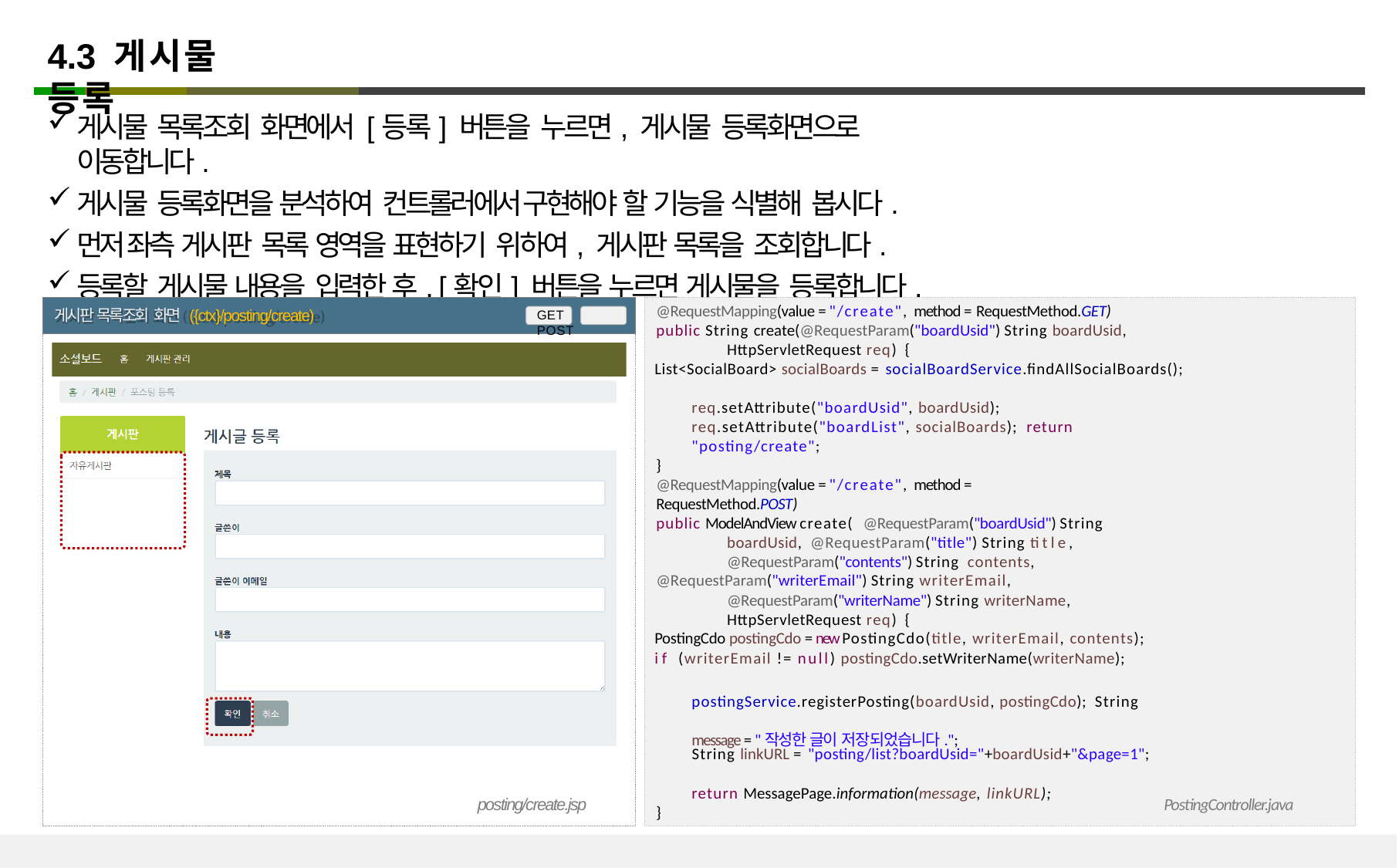

# 4.3 게시물 등록
게시물 목록조회  화면에서 [등록] 버튼을  누르면, 게시물  등록화면으로 이동합니다.
게시물 등록화면을 분석하여  컨트롤러에서 구현해야 할 기능을  식별해 봅시다.
먼저 좌측 게시판 목록 영역을  표현하기  위하여, 게시판  목록을 조회합니다.
등록할 게시물  내용을  입력한 후, [확인] 버튼을  누르면  게시물을 등록합니다.

@RequestMapping(value = "/create", method = RequestMethod.GET)
public String create(@RequestParam("boardUsid") String boardUsid,  HttpServletRequest req) {
List<SocialBoard> socialBoards = socialBoardService.findAllSocialBoards();

게시판 목록조회 화면 ({ctx}/posting/create)
GET	POST

req.setAttribute("boardUsid", boardUsid);  req.setAttribute("boardList", socialBoards);  return "posting/create";
}
@RequestMapping(value = "/create", method = RequestMethod.POST)
public ModelAndView create(  @RequestParam("boardUsid") String boardUsid,  @RequestParam("title") String title,  @RequestParam("contents") String contents,
@RequestParam("writerEmail") String writerEmail,  @RequestParam("writerName") String writerName,  HttpServletRequest req) {
PostingCdo postingCdo = new PostingCdo(title, writerEmail, contents);
if (writerEmail != null) postingCdo.setWriterName(writerName);
postingService.registerPosting(boardUsid, postingCdo);  String message = "작성한 글이 저장되었습니다.";
String linkURL = "posting/list?boardUsid="+boardUsid+"&page=1";

return MessagePage.information(message, linkURL);
posting/create.jsp
PostingController.java
}